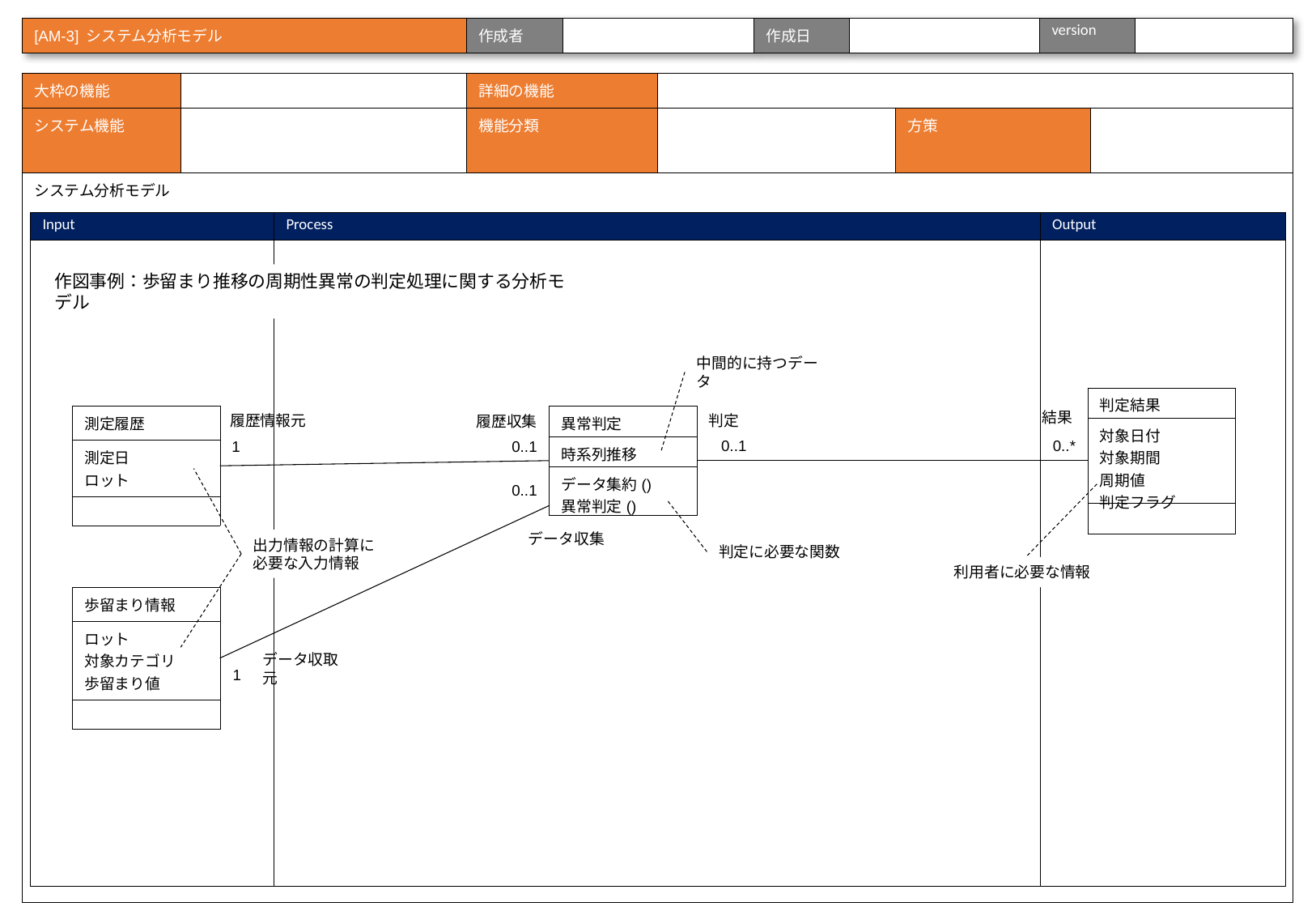

作図事例：歩留まり推移の周期性異常の判定処理に関する分析モデル
中間的に持つデータ
| 判定結果 |
| --- |
| 対象日付 対象期間 周期値 判定フラグ |
|  |
結果
履歴情報元
判定
| 異常判定 |
| --- |
| 時系列推移 |
| データ集約() 異常判定() |
| 測定履歴 |
| --- |
| 測定日 ロット |
|  |
履歴収集
0..1
0..*
1
0..1
0..1
データ収集
出力情報の計算に必要な入力情報
判定に必要な関数
利用者に必要な情報
| 歩留まり情報 |
| --- |
| ロット 対象カテゴリ 歩留まり値 |
|  |
データ収取元
1